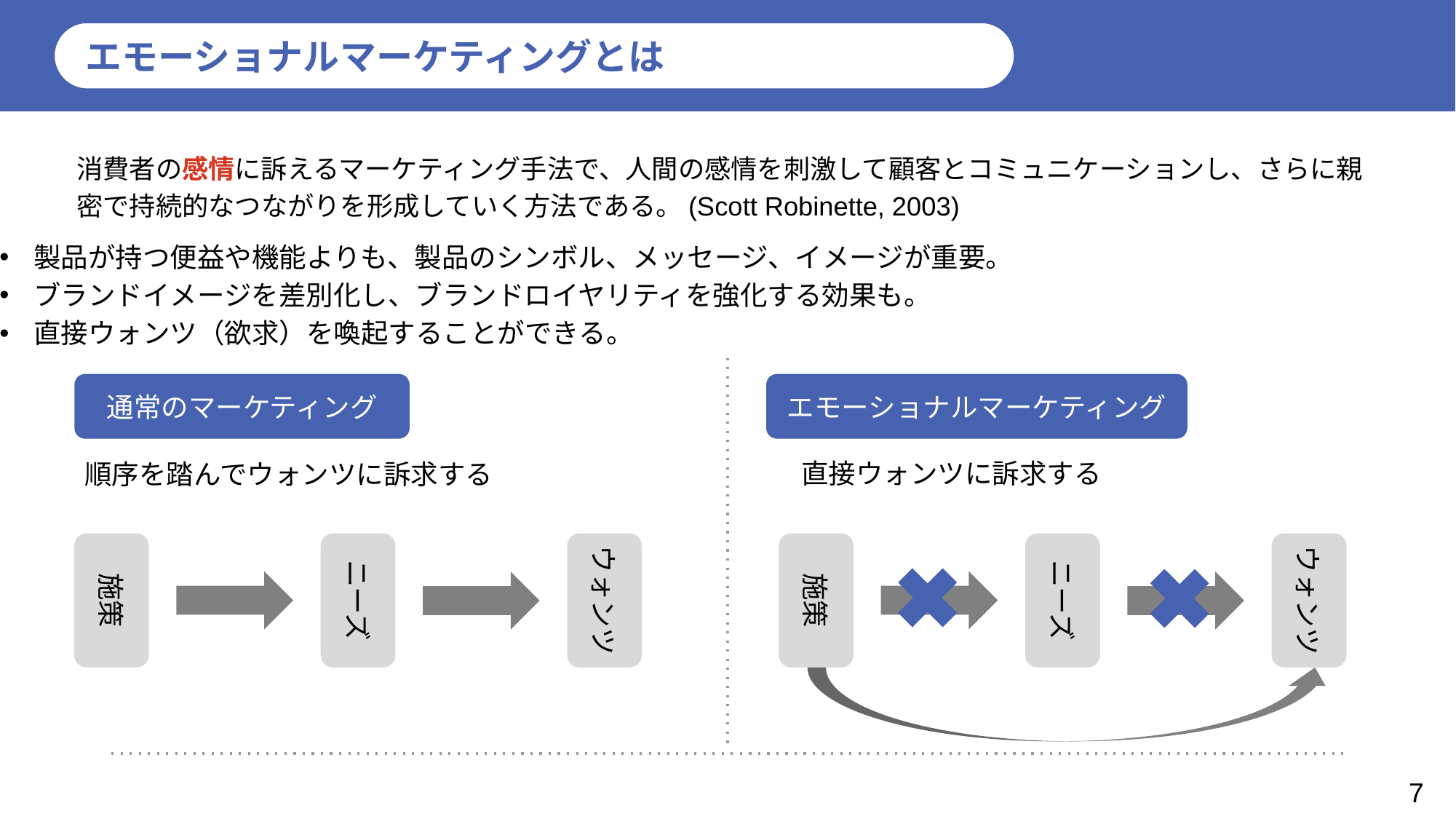

エモーショナルマーケティングとは
消費者の感情に訴えるマーケティング手法で、人間の感情を刺激して顧客とコミュニケーションし、さらに親密で持続的なつながりを形成していく方法である。(Scott Robinette, 2003)
製品が持つ便益や機能よりも、製品のシンボル、メッセージ、イメージが重要。
ブランドイメージを差別化し、ブランドロイヤリティを強化する効果も。
直接ウォンツ（欲求）を喚起することができる。

通常のマーケティング
エモーショナルマーケティング
直接ウォンツに訴求する
順序を踏んでウォンツに訴求する
施策
ウォンツ
施策
ウォンツ
ニーズ
ニーズ

7